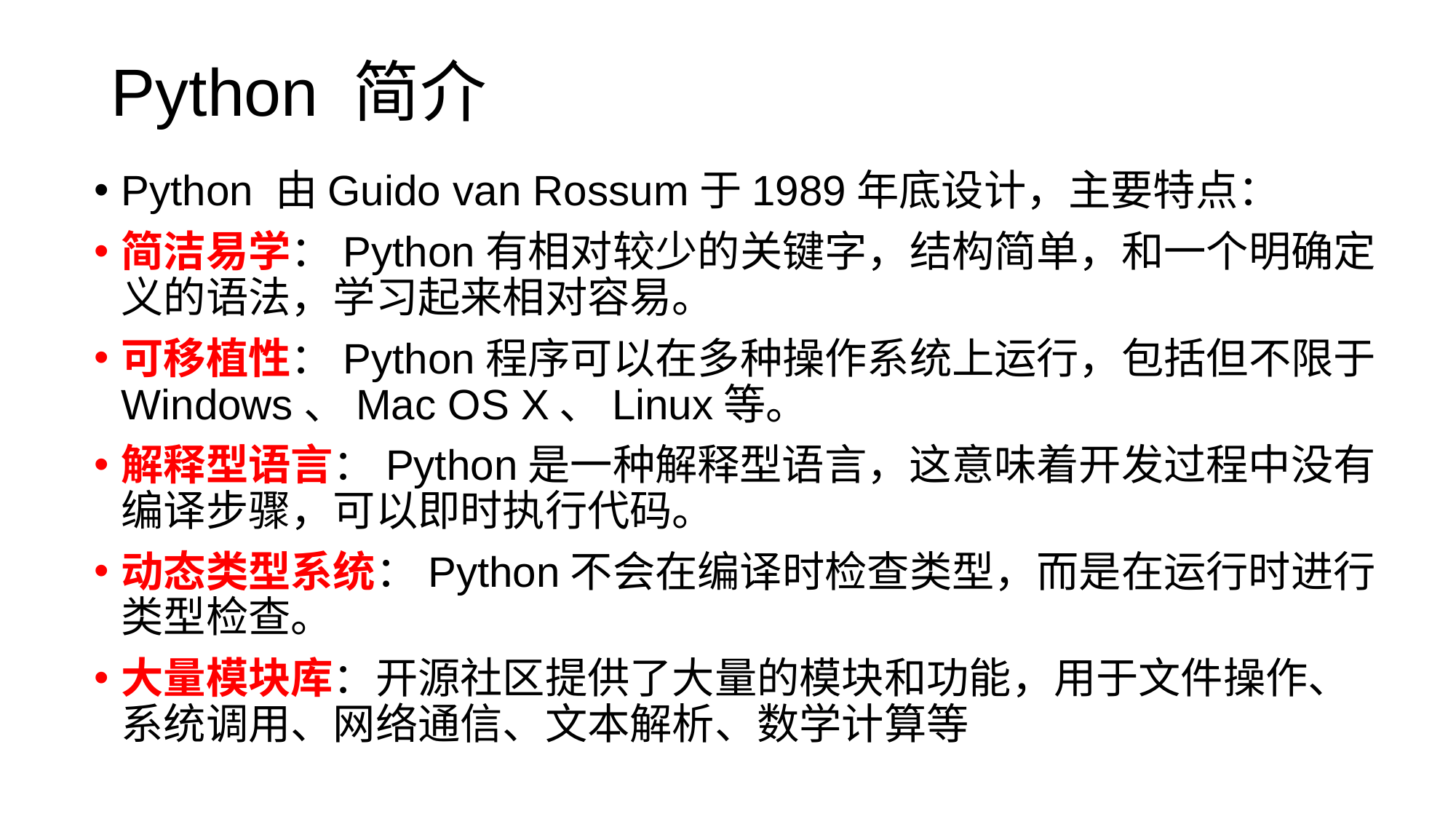

# Python 简介
Python 由Guido van Rossum于1989年底设计，主要特点：
简洁易学：Python有相对较少的关键字，结构简单，和一个明确定义的语法，学习起来相对容易。
可移植性：Python程序可以在多种操作系统上运行，包括但不限于Windows、Mac OS X、Linux等。
解释型语言：Python是一种解释型语言，这意味着开发过程中没有编译步骤，可以即时执行代码。
动态类型系统：Python不会在编译时检查类型，而是在运行时进行类型检查。
大量模块库：开源社区提供了大量的模块和功能，用于文件操作、系统调用、网络通信、文本解析、数学计算等